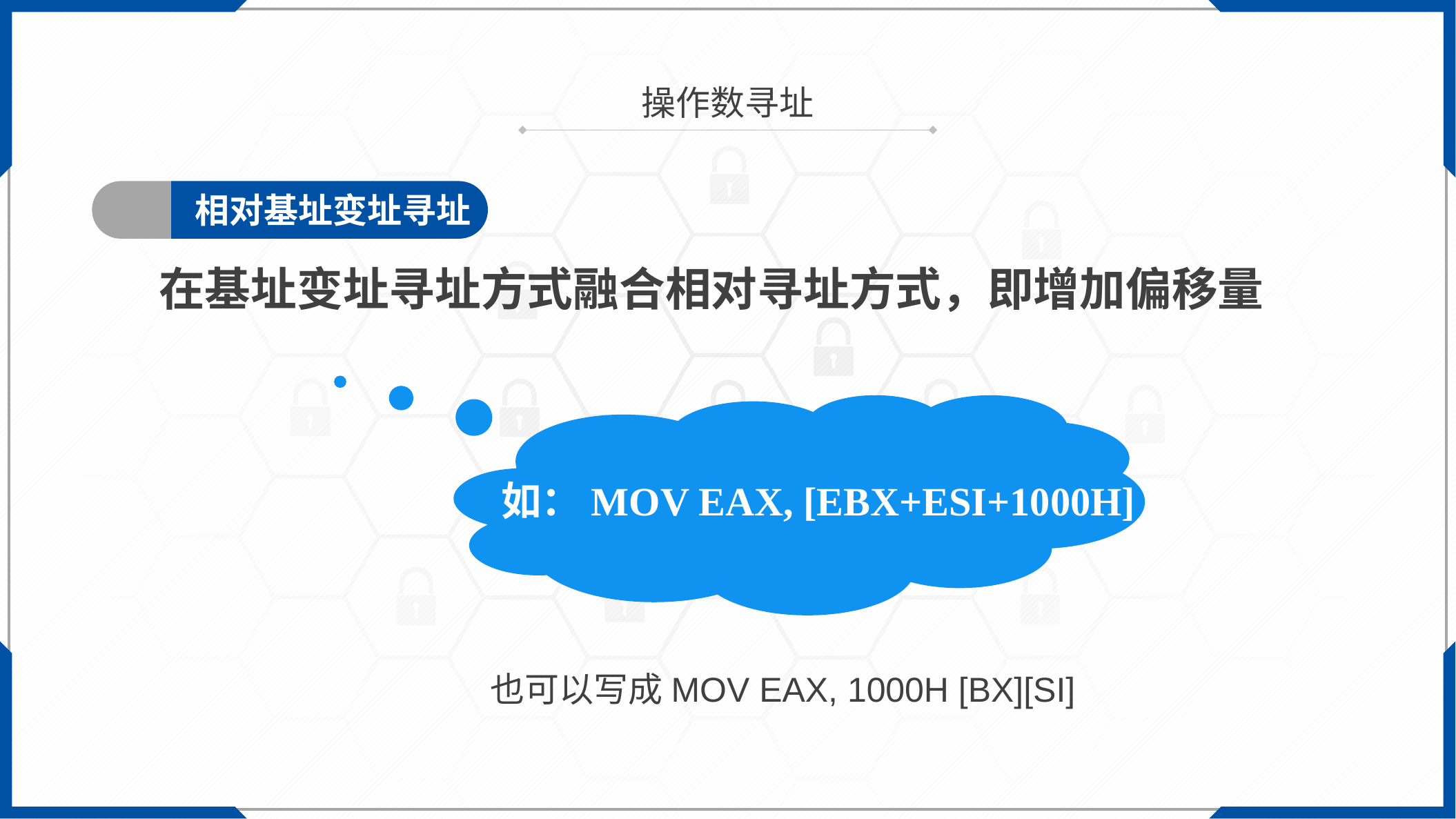

操作数寻址

相对基址变址寻址
在基址变址寻址方式融合相对寻址方式，即增加偏移量

如：MOV EAX, [EBX+ESI+1000H]
也可以写成MOV EAX, 1000H [BX][SI]